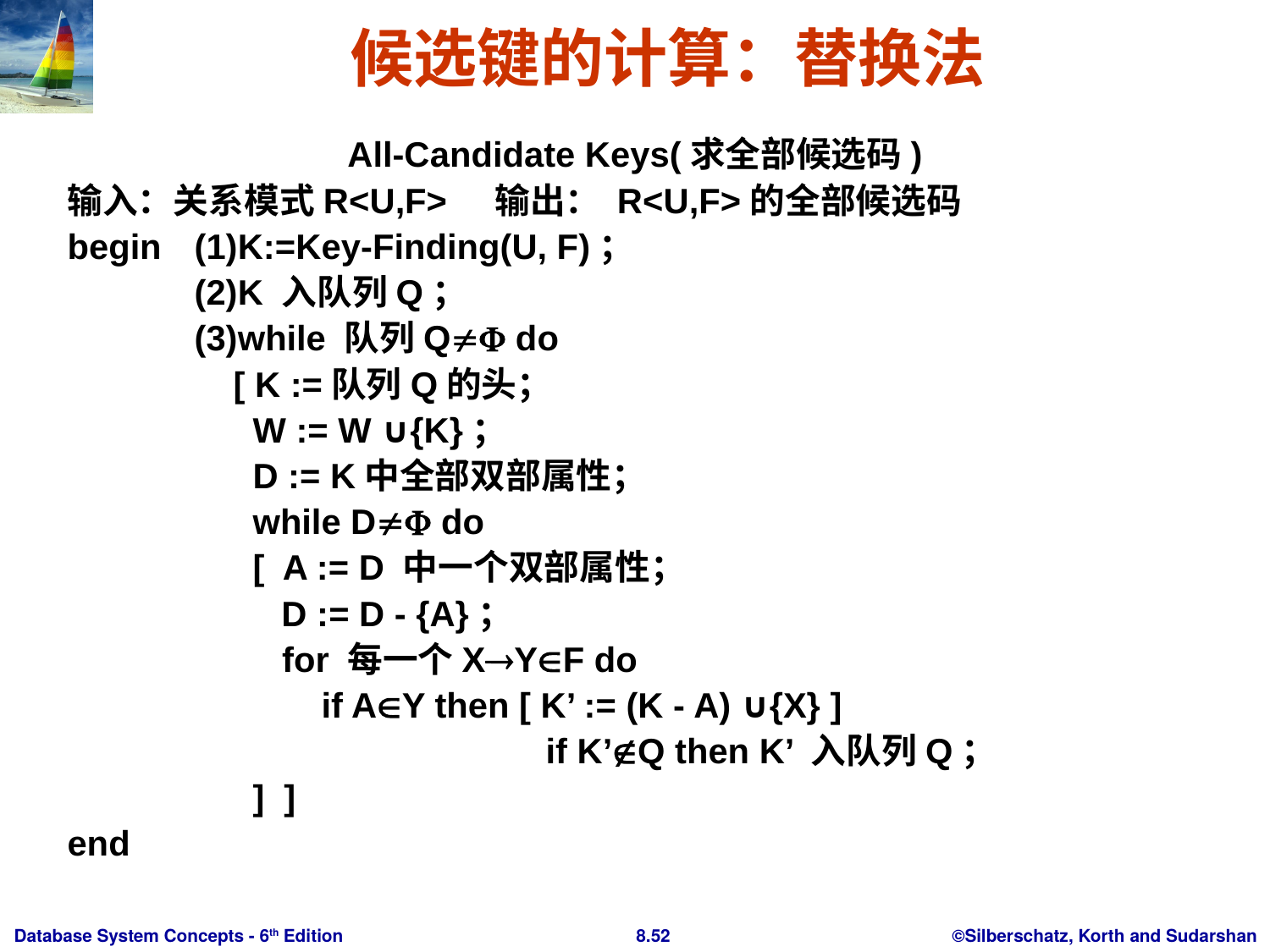

# 候选键的计算：替换法
All-Candidate Keys(求全部候选码)
输入：关系模式R<U,F>    输出： R<U,F>的全部候选码
begin	(1)K:=Key-Finding(U, F)；
	(2)K 入队列Q；
	(3)while 队列Q≠Φ do
	    [ K :=队列Q的头；
	      W := W ∪{K}；
	      D := K中全部双部属性；
	      while D≠Φ do
	      [  A := D 中一个双部属性；
                      D := D - {A}；
	         for 每一个X→Y∈F do
		if A∈Y then [ K’ := (K - A) ∪{X} ]
			          if K’∉Q then K’ 入队列Q；
	      ]  ]
end